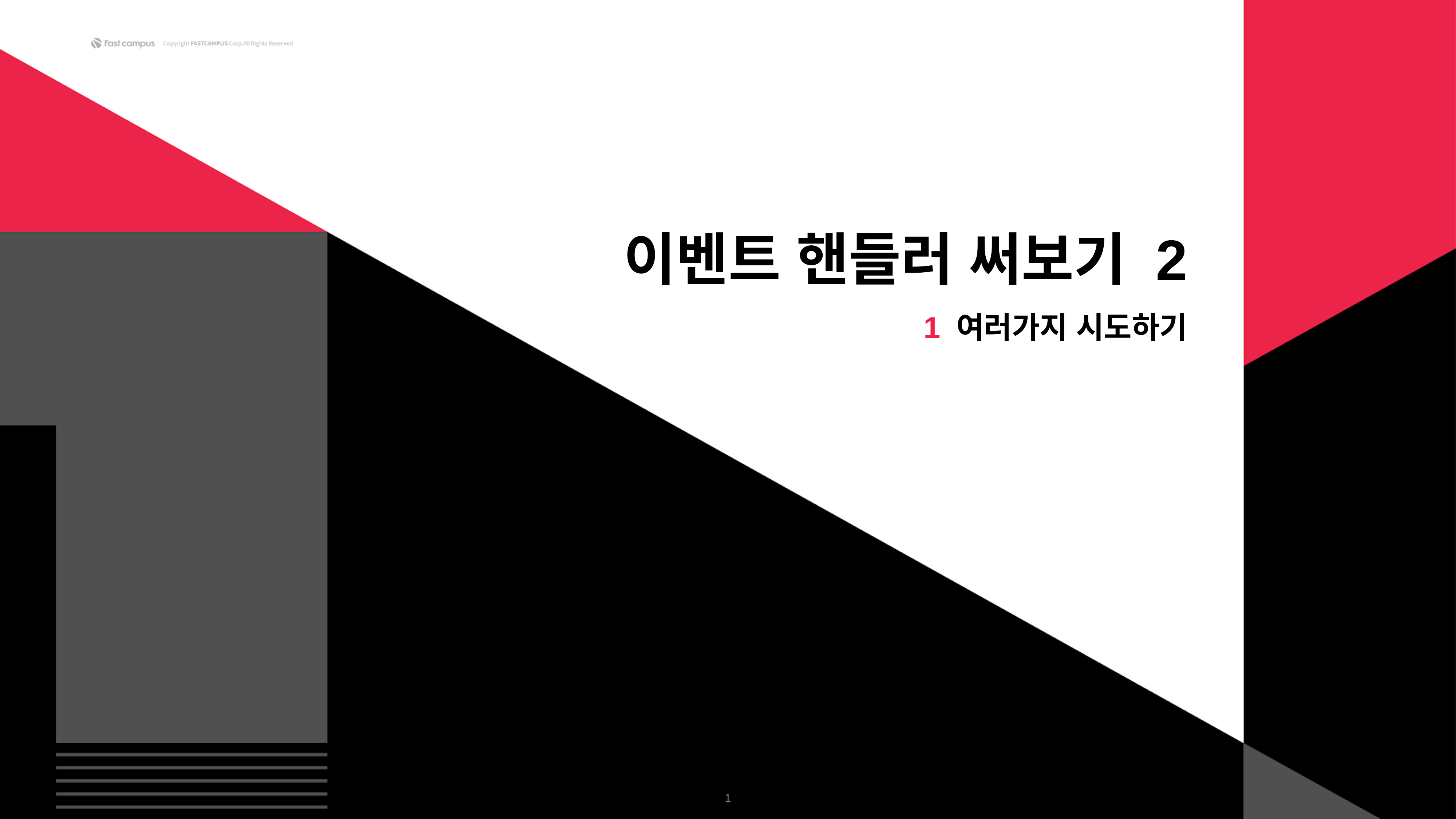

이벤트 핸들러 써보기 2

1 여러가지 시도하기
1